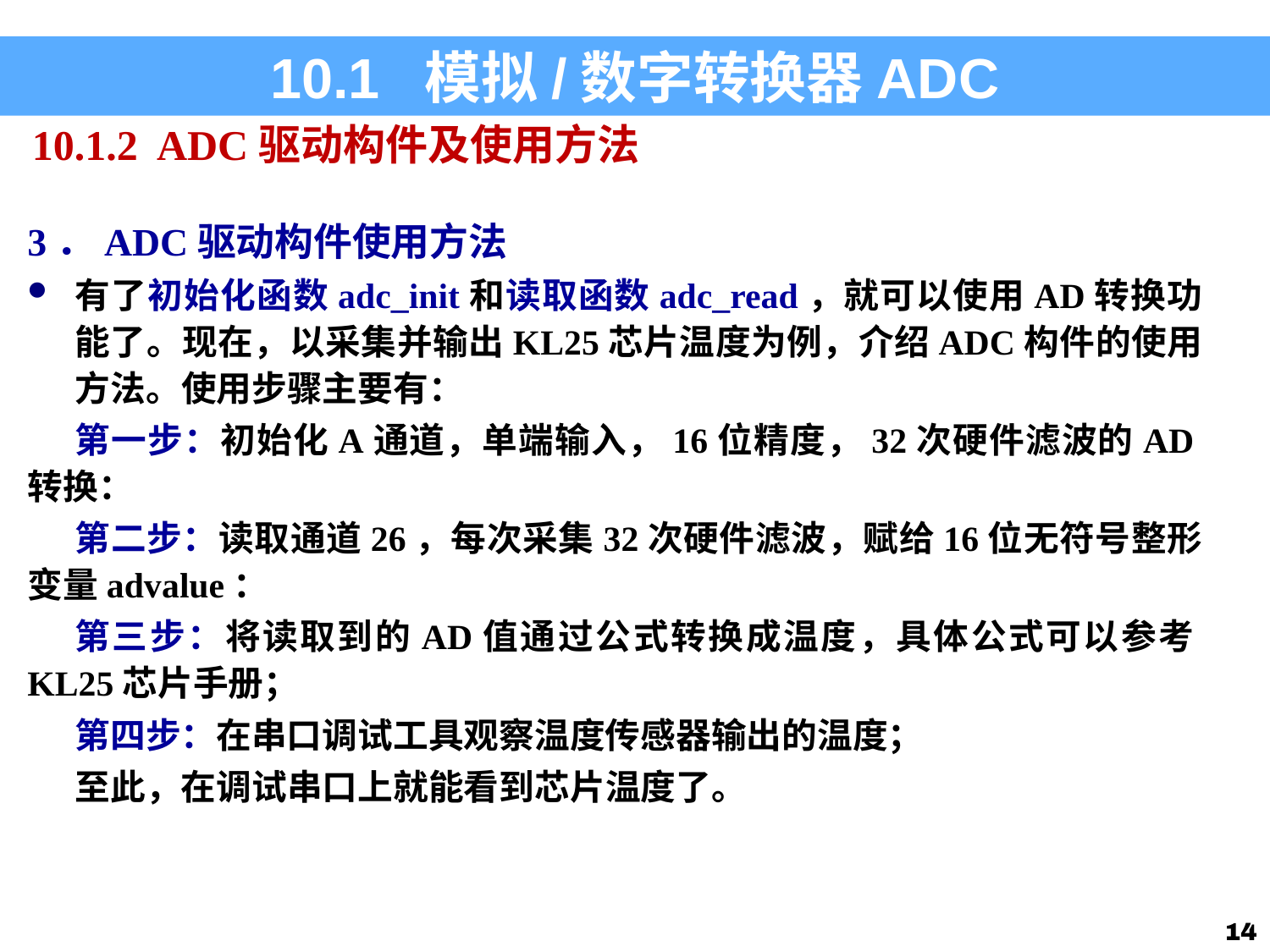

10.1  模拟/数字转换器ADC
10.1.2  ADC驱动构件及使用方法
3．ADC驱动构件使用方法
有了初始化函数adc_init和读取函数adc_read，就可以使用AD转换功能了。现在，以采集并输出KL25芯片温度为例，介绍ADC构件的使用方法。使用步骤主要有：
第一步：初始化A通道，单端输入，16位精度，32次硬件滤波的AD转换：
第二步：读取通道26，每次采集32次硬件滤波，赋给16位无符号整形变量advalue：
第三步：将读取到的AD值通过公式转换成温度，具体公式可以参考KL25芯片手册；
第四步：在串口调试工具观察温度传感器输出的温度；
至此，在调试串口上就能看到芯片温度了。
14